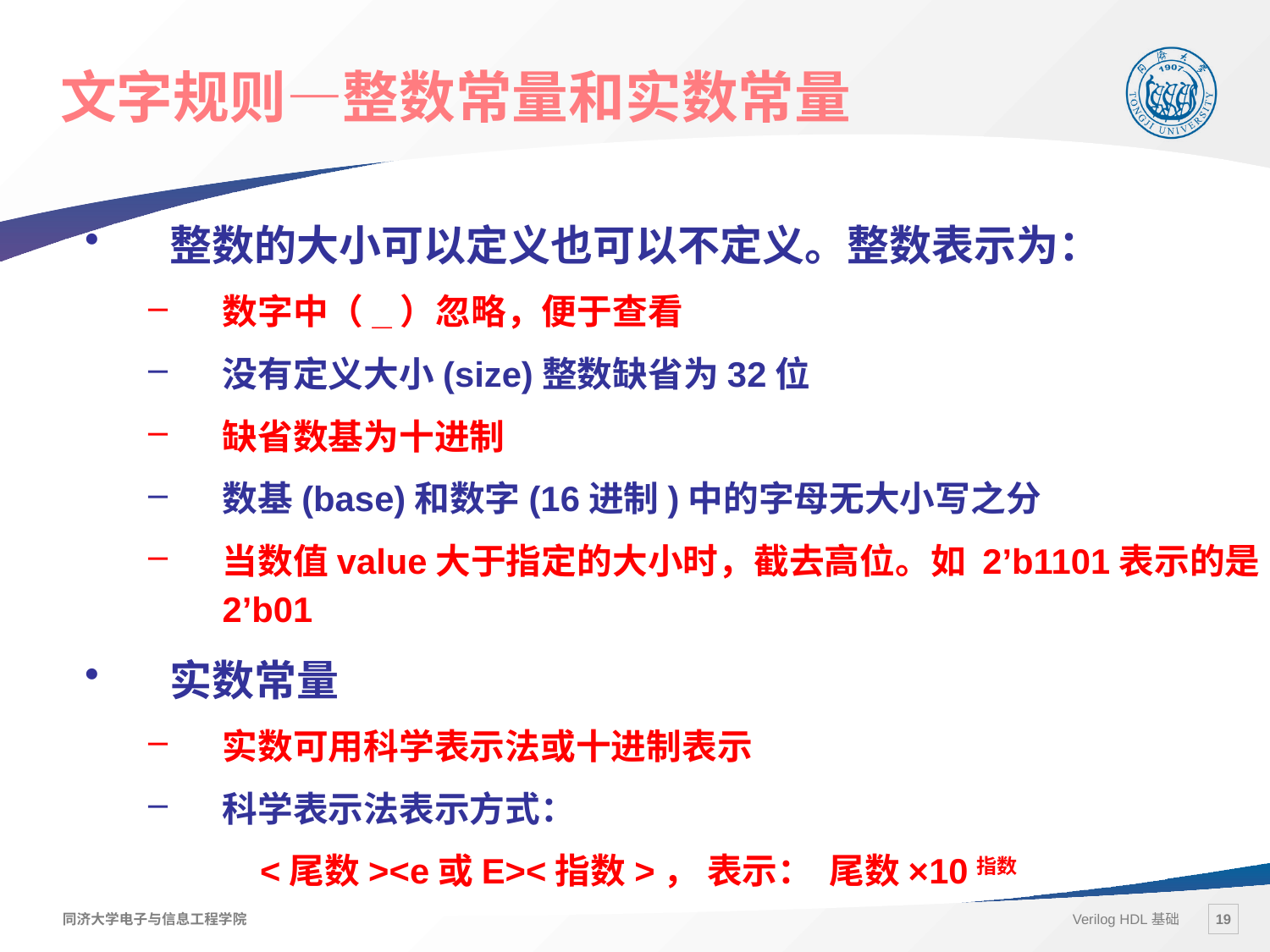

# 文字规则—整数常量和实数常量
整数的大小可以定义也可以不定义。整数表示为：
数字中（_）忽略，便于查看
没有定义大小(size)整数缺省为32位
缺省数基为十进制
数基(base)和数字(16进制)中的字母无大小写之分
当数值value大于指定的大小时，截去高位。如 2’b1101表示的是2’b01
实数常量
实数可用科学表示法或十进制表示
科学表示法表示方式：
                  <尾数><e或E><指数>， 表示：  尾数×10指数